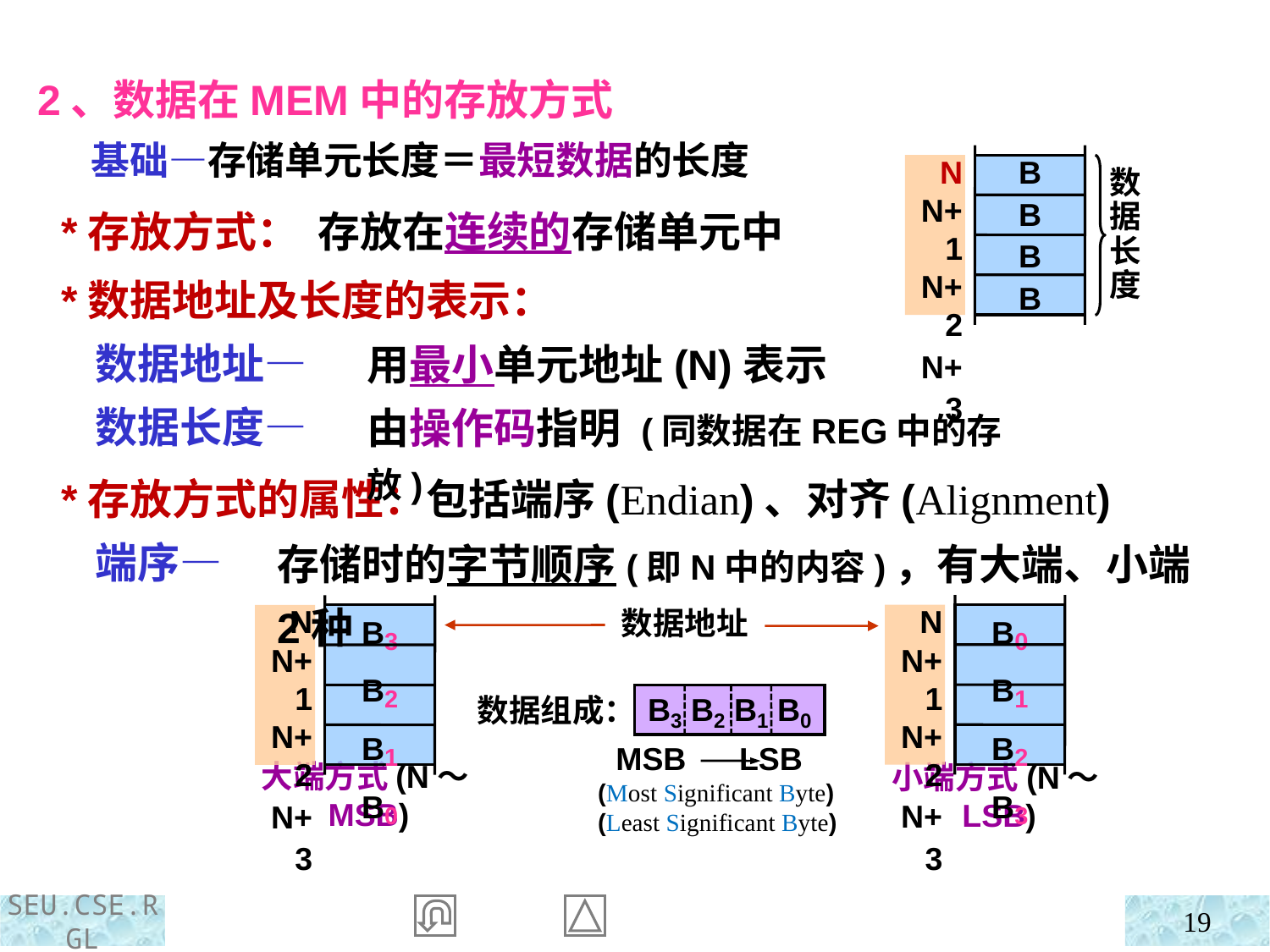

2、数据在MEM中的存放方式
     基础—存储单元长度＝最短数据的长度
  *存放方式：
  *数据地址及长度的表示：
     数据地址—
     数据长度—

N
N+1
N+2
N+3
B
B
B
B

数据长度

存放在连续的存储单元中
用最小单元地址(N)表示
由操作码指明 (同数据在REG中的存放)
  *存放方式的属性：包括端序(Endian)、对齐(Alignment)
     端序—
存储时的字节顺序(即N中的内容)，有大端、小端2种

N
N+1
N+2
N+3
B0
B1
B2
B3

小端方式(N～LSB)

数据地址
N
N+1
N+2
N+3
B3
B2
B1
B0

大端方式(N～MSB)
B3 B2 B1 B0

数据组成：
  MSB      LSB
(Most Significant Byte)
(Least Significant Byte)

19